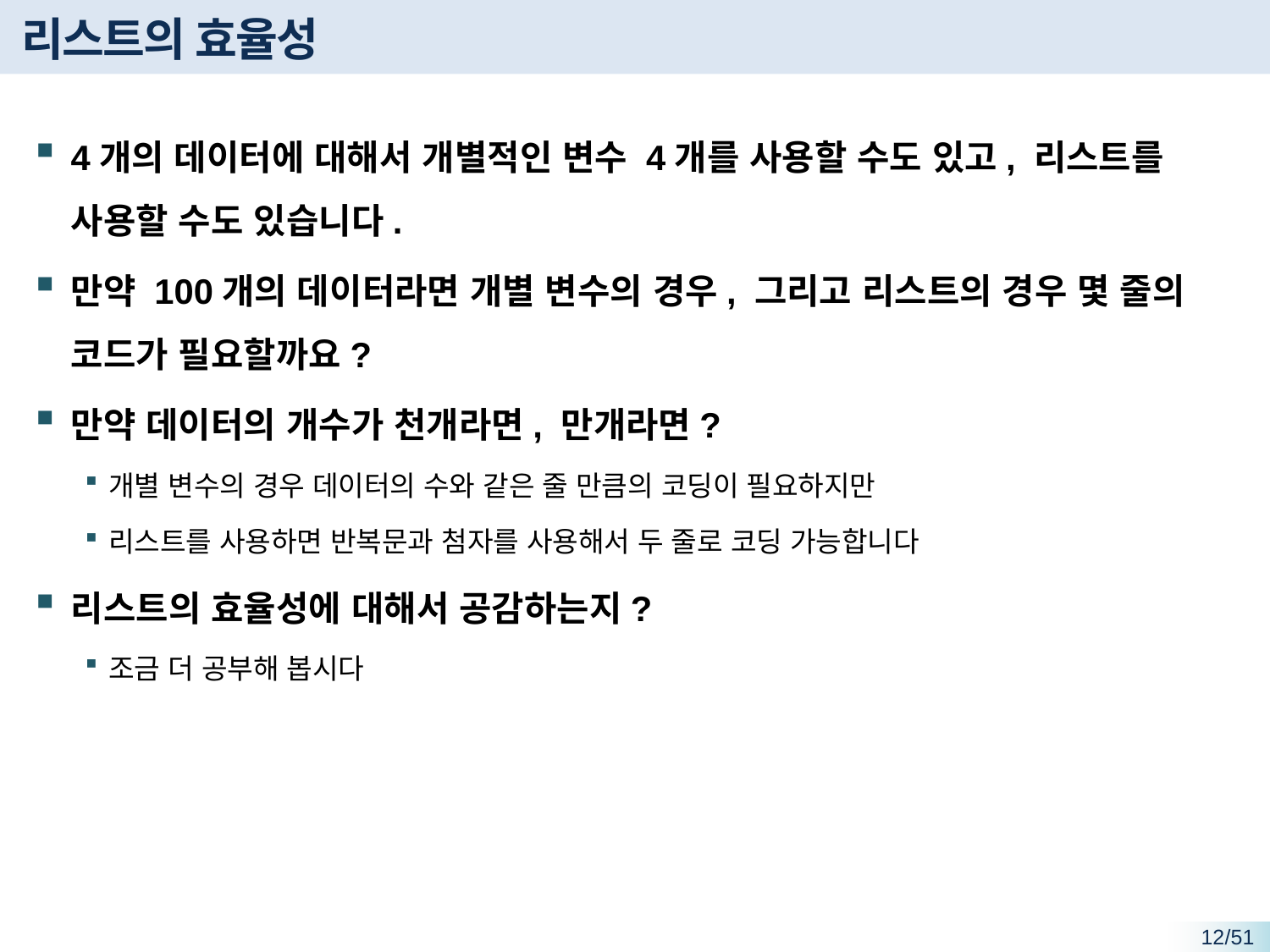

# 리스트의 효율성
4개의 데이터에 대해서 개별적인 변수 4개를 사용할 수도 있고, 리스트를 사용할 수도 있습니다.
만약 100개의 데이터라면 개별 변수의 경우, 그리고 리스트의 경우 몇 줄의 코드가 필요할까요?
만약 데이터의 개수가 천개라면, 만개라면?
개별 변수의 경우 데이터의 수와 같은 줄 만큼의 코딩이 필요하지만
리스트를 사용하면 반복문과 첨자를 사용해서 두 줄로 코딩 가능합니다
리스트의 효율성에 대해서 공감하는지?
조금 더 공부해 봅시다